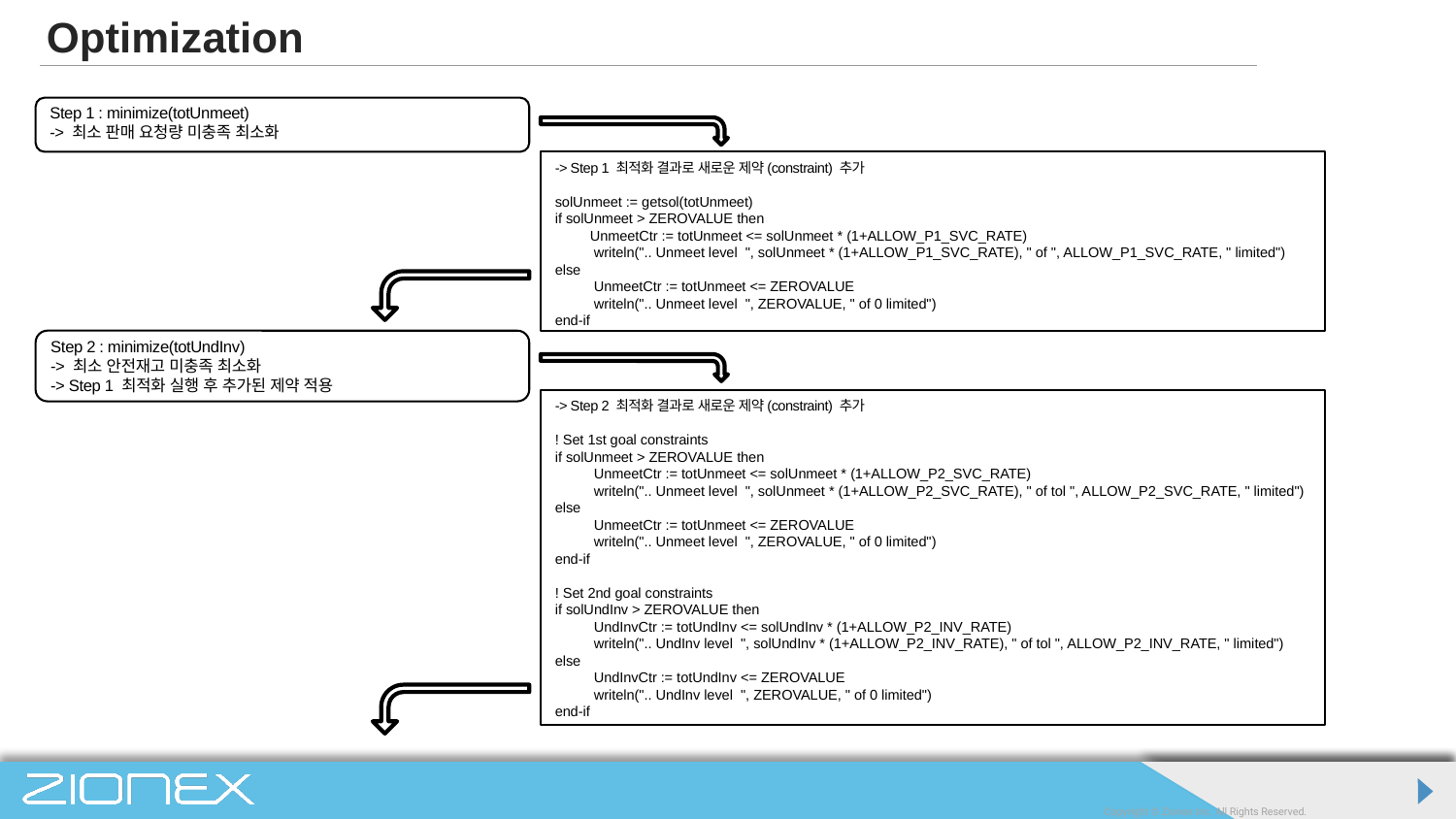

# Optimization

Step 1 : minimize(totUnmeet)
-> 최소 판매 요청량 미충족 최소화
-> Step 1 최적화 결과로 새로운 제약(constraint) 추가

solUnmeet := getsol(totUnmeet)
if solUnmeet > ZEROVALUE then
         UnmeetCtr := totUnmeet <= solUnmeet * (1+ALLOW_P1_SVC_RATE)
          writeln(".. Unmeet level  ", solUnmeet * (1+ALLOW_P1_SVC_RATE), " of ", ALLOW_P1_SVC_RATE, " limited")
else
          UnmeetCtr := totUnmeet <= ZEROVALUE
          writeln(".. Unmeet level  ", ZEROVALUE, " of 0 limited")
end-if

Step 2 : minimize(totUndInv)
-> 최소 안전재고 미충족 최소화
-> Step 1 최적화 실행 후 추가된 제약 적용
-> Step 2 최적화 결과로 새로운 제약(constraint) 추가

! Set 1st goal constraints
if solUnmeet > ZEROVALUE then
          UnmeetCtr := totUnmeet <= solUnmeet * (1+ALLOW_P2_SVC_RATE)
          writeln(".. Unmeet level  ", solUnmeet * (1+ALLOW_P2_SVC_RATE), " of tol ", ALLOW_P2_SVC_RATE, " limited")
else
          UnmeetCtr := totUnmeet <= ZEROVALUE
          writeln(".. Unmeet level  ", ZEROVALUE, " of 0 limited")
end-if

! Set 2nd goal constraints
if solUndInv > ZEROVALUE then
          UndInvCtr := totUndInv <= solUndInv * (1+ALLOW_P2_INV_RATE)
          writeln(".. UndInv level  ", solUndInv * (1+ALLOW_P2_INV_RATE), " of tol ", ALLOW_P2_INV_RATE, " limited")
else
          UndInvCtr := totUndInv <= ZEROVALUE
          writeln(".. UndInv level  ", ZEROVALUE, " of 0 limited")
end-if